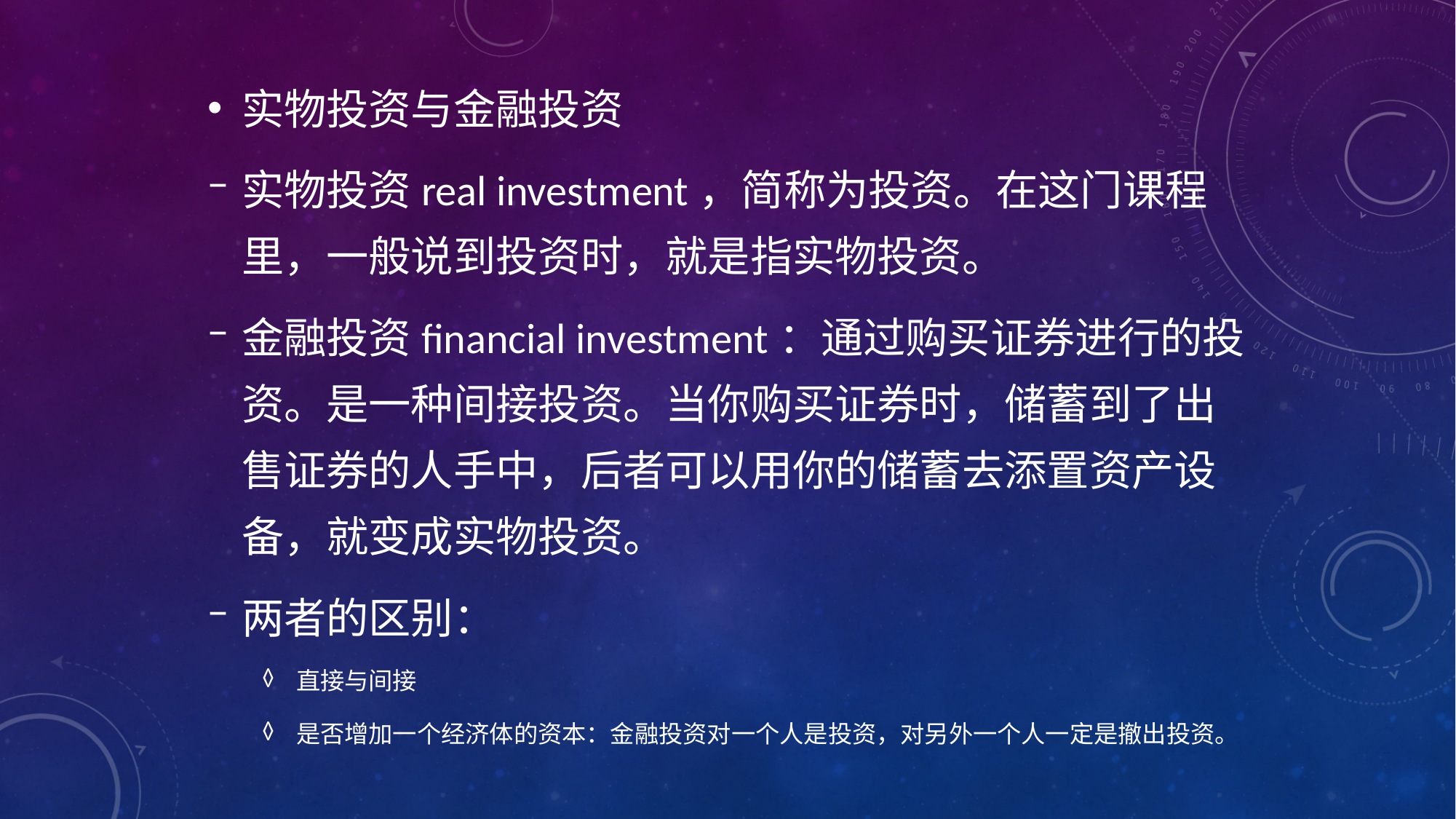

实物投资与金融投资
实物投资real investment，简称为投资。在这门课程里，一般说到投资时，就是指实物投资。
金融投资financial investment：通过购买证券进行的投资。是一种间接投资。当你购买证券时，储蓄到了出售证券的人手中，后者可以用你的储蓄去添置资产设备，就变成实物投资。
两者的区别：
直接与间接
是否增加一个经济体的资本：金融投资对一个人是投资，对另外一个人一定是撤出投资。